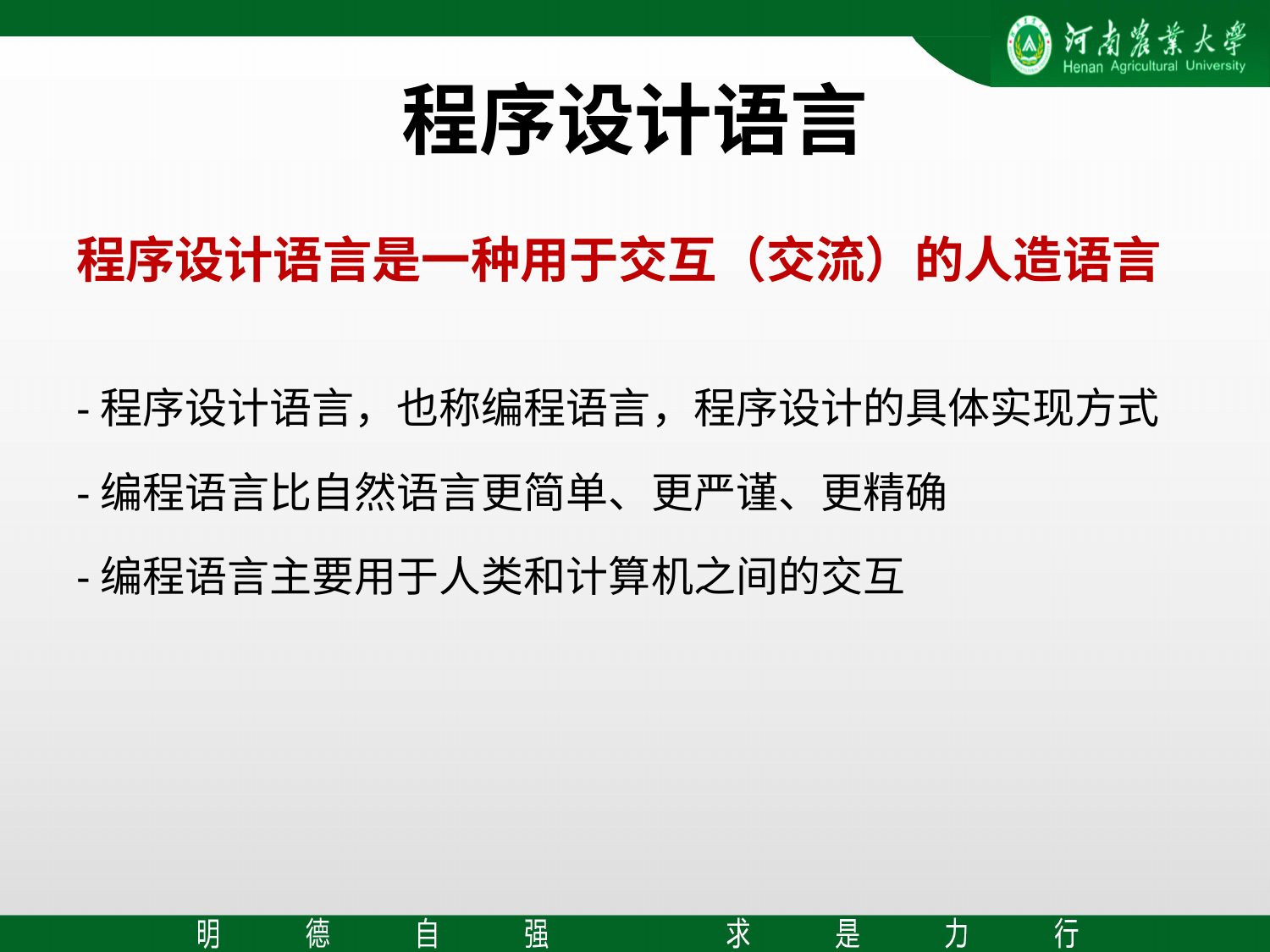

# 程序设计语言
程序设计语言是一种用于交互（交流）的人造语言

-程序设计语言，也称编程语言，程序设计的具体实现方式
-编程语言比自然语言更简单、更严谨、更精确
-编程语言主要用于人类和计算机之间的交互